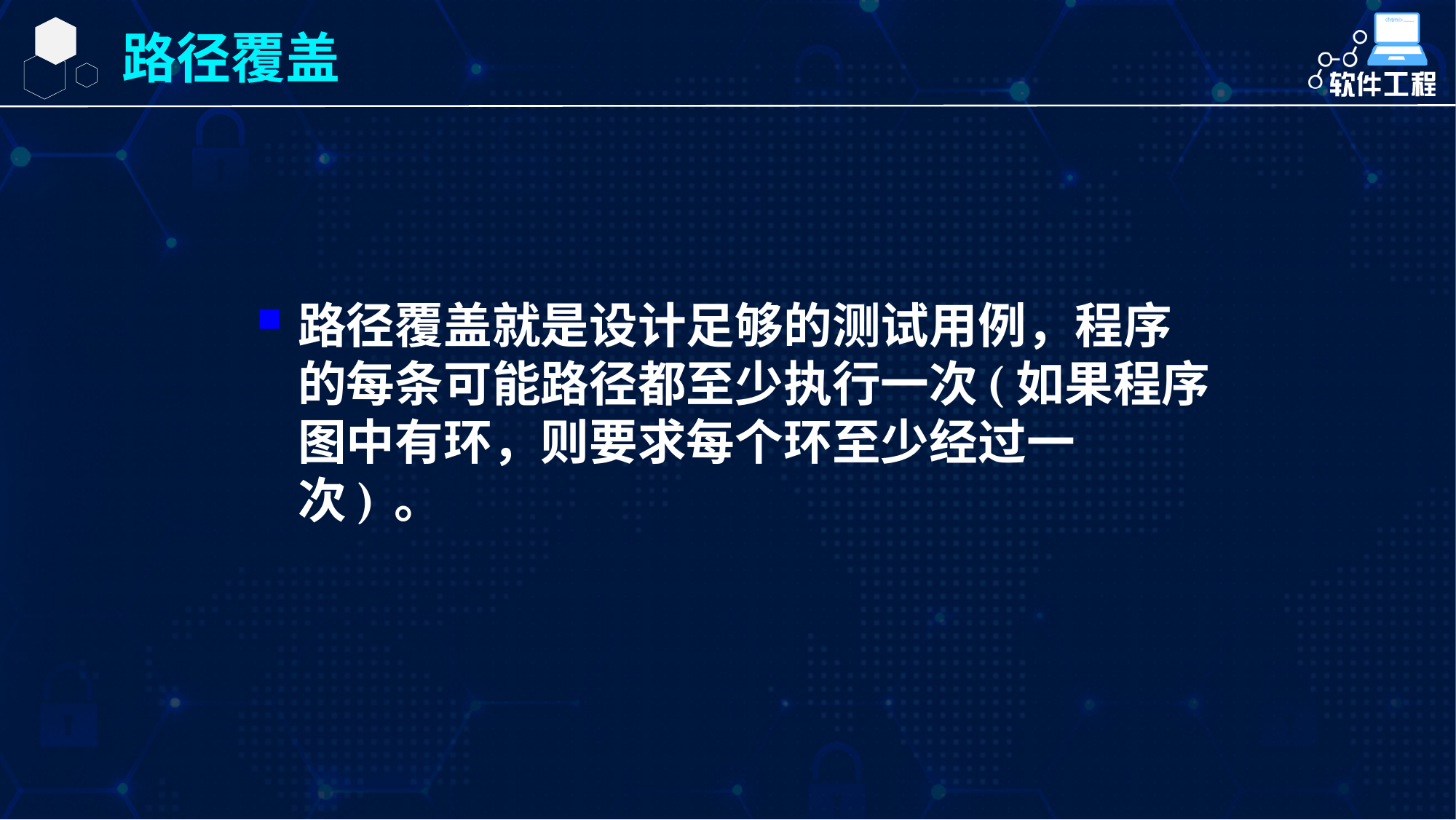

路径覆盖
路径覆盖就是设计足够的测试用例，程序的每条可能路径都至少执行一次(如果程序图中有环，则要求每个环至少经过一次) 。